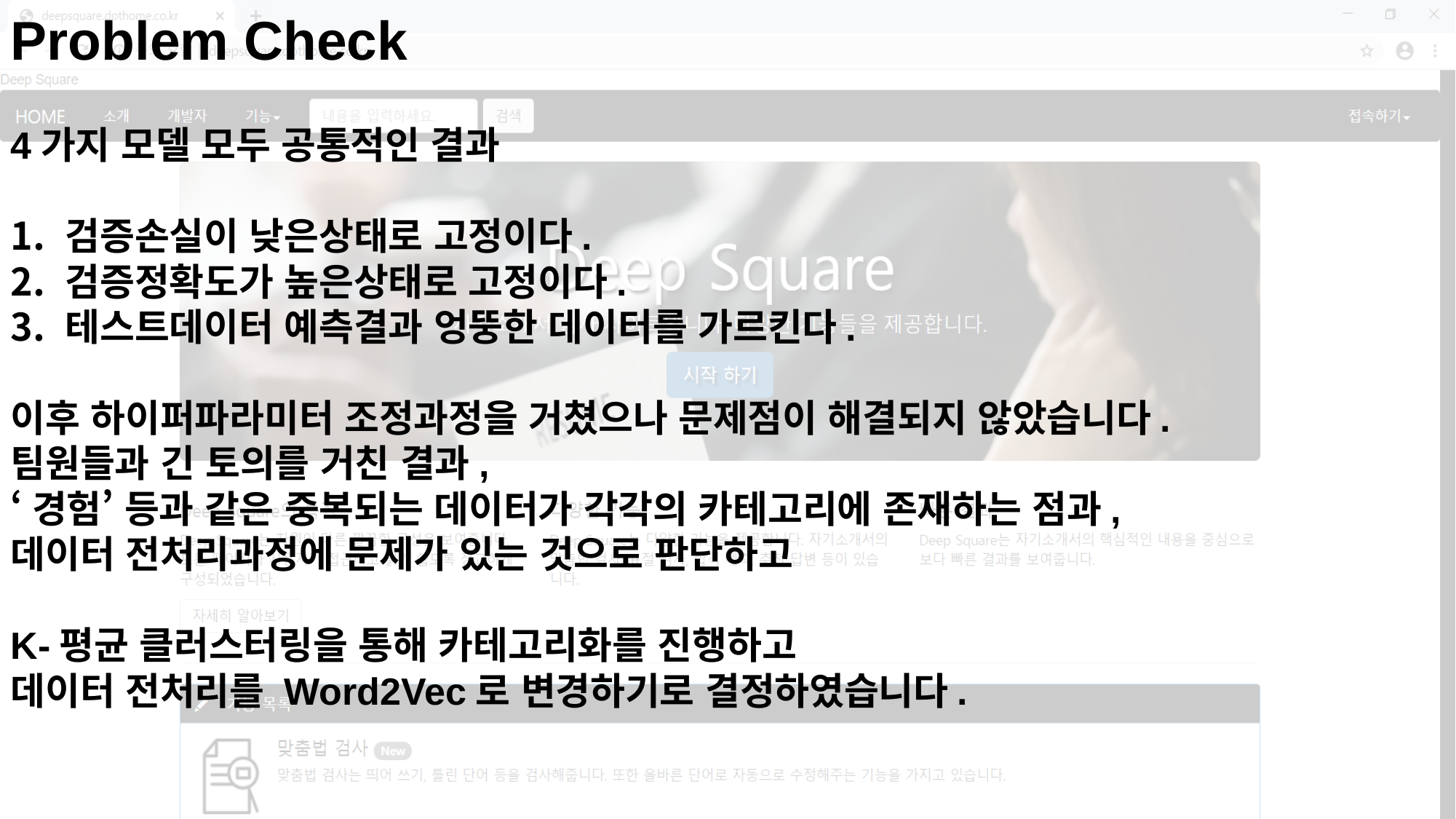

Problem Check
4가지 모델 모두 공통적인 결과

검증손실이 낮은상태로 고정이다.
검증정확도가 높은상태로 고정이다.
테스트데이터 예측결과 엉뚱한 데이터를 가르킨다.

이후 하이퍼파라미터 조정과정을 거쳤으나 문제점이 해결되지 않았습니다.
팀원들과 긴 토의를 거친 결과,
‘경험’ 등과 같은 중복되는 데이터가 각각의 카테고리에 존재하는 점과,
데이터 전처리과정에 문제가 있는 것으로 판단하고

K-평균 클러스터링을 통해 카테고리화를 진행하고
데이터 전처리를 Word2Vec로 변경하기로 결정하였습니다.